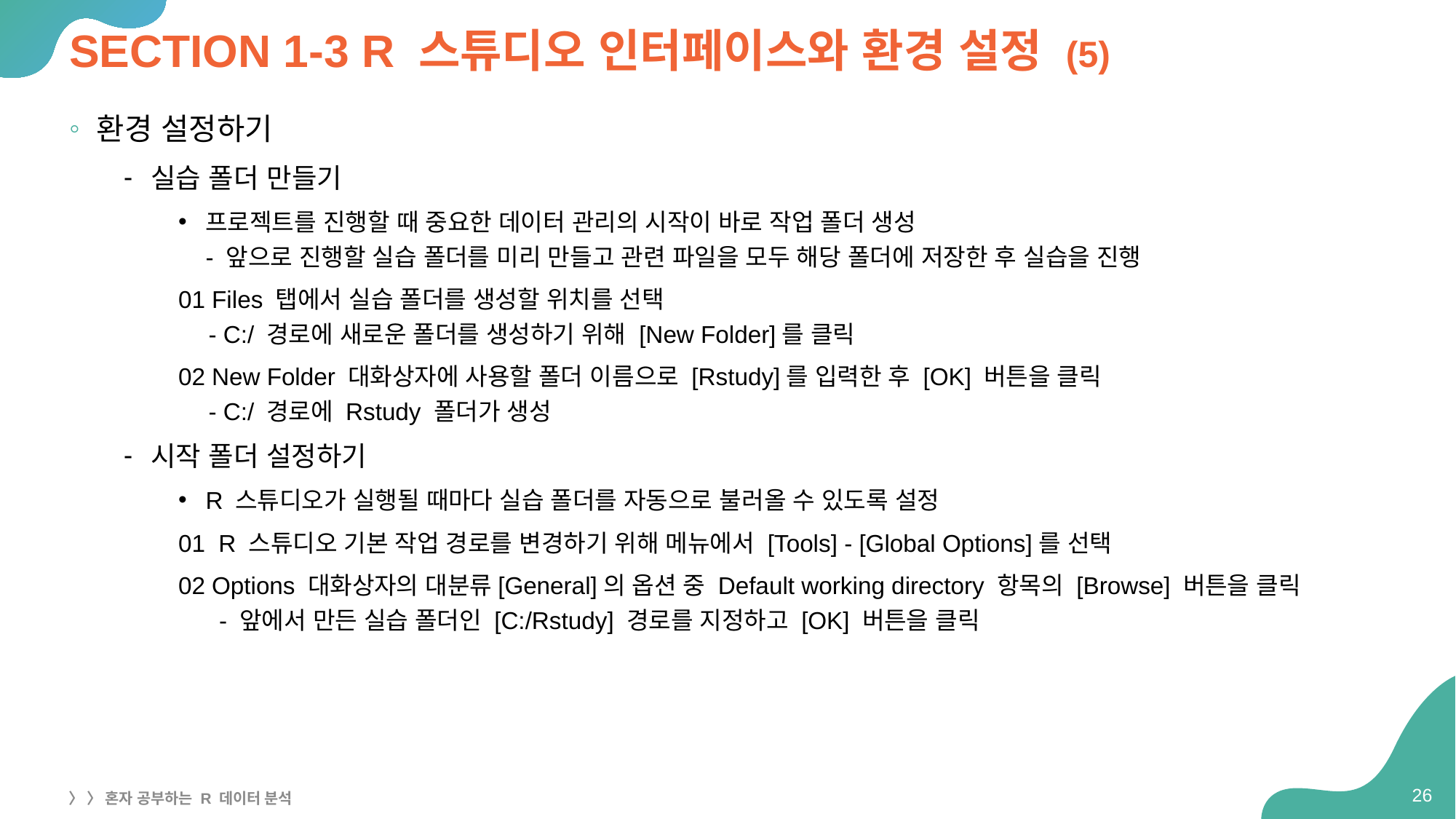

# SECTION 1-3 R 스튜디오 인터페이스와 환경 설정 (5)
환경 설정하기
실습 폴더 만들기
프로젝트를 진행할 때 중요한 데이터 관리의 시작이 바로 작업 폴더 생성
- 앞으로 진행할 실습 폴더를 미리 만들고 관련 파일을 모두 해당 폴더에 저장한 후 실습을 진행
01 Files 탭에서 실습 폴더를 생성할 위치를 선택
- C:/ 경로에 새로운 폴더를 생성하기 위해 [New Folder]를 클릭
02 New Folder 대화상자에 사용할 폴더 이름으로 [Rstudy]를 입력한 후 [OK] 버튼을 클릭
- C:/ 경로에 Rstudy 폴더가 생성
시작 폴더 설정하기
R 스튜디오가 실행될 때마다 실습 폴더를 자동으로 불러올 수 있도록 설정
01  R 스튜디오 기본 작업 경로를 변경하기 위해 메뉴에서 [Tools] - [Global Options]를 선택
02 Options 대화상자의 대분류[General]의 옵션 중 Default working directory 항목의 [Browse] 버튼을 클릭
- 앞에서 만든 실습 폴더인 [C:/Rstudy] 경로를 지정하고 [OK] 버튼을 클릭
26
〉 〉 혼자 공부하는 R 데이터 분석